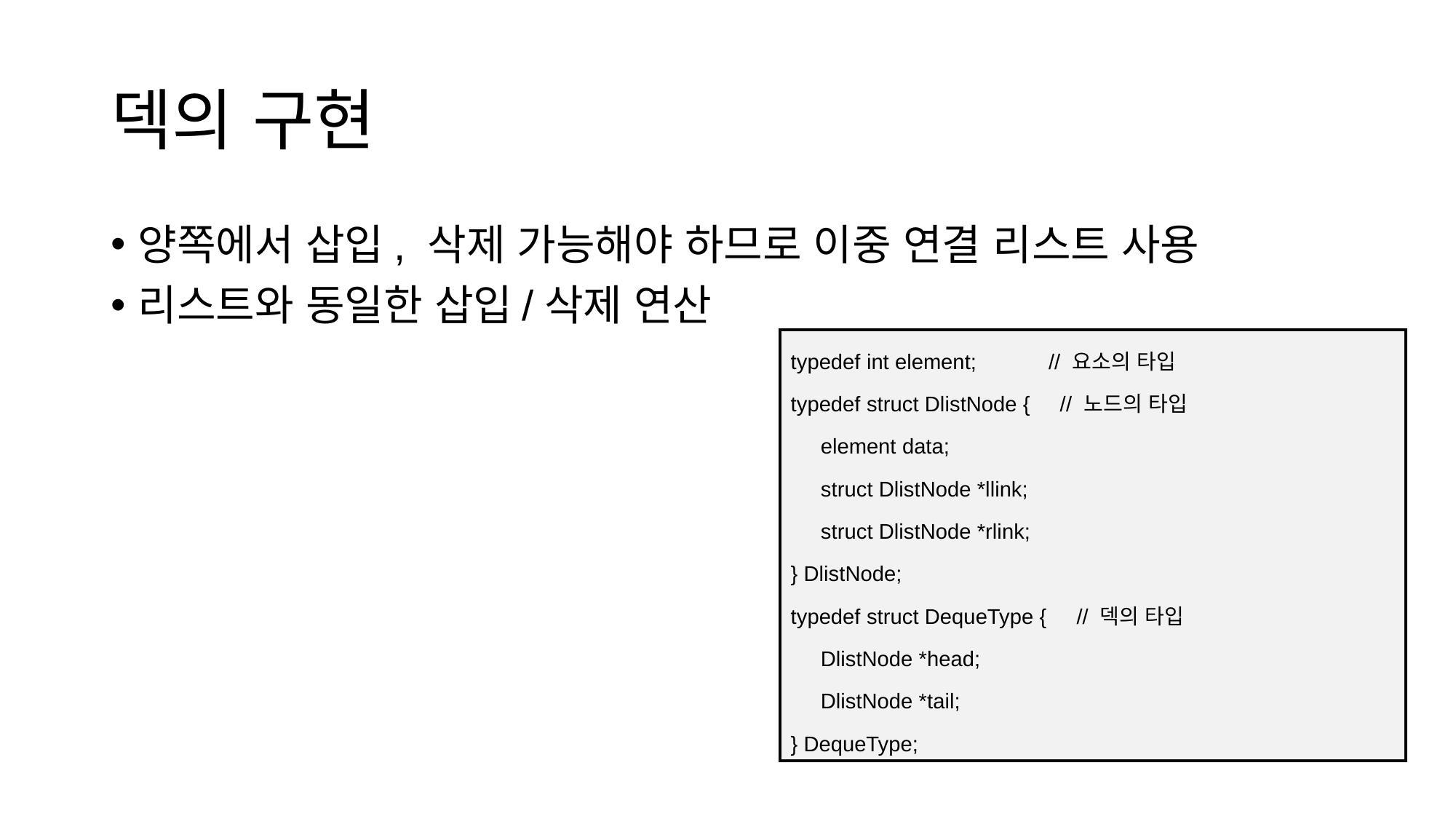

# 덱의 구현
양쪽에서 삽입, 삭제 가능해야 하므로 이중 연결 리스트 사용
리스트와 동일한 삽입/삭제 연산
typedef int element;            // 요소의 타입
typedef struct DlistNode {     // 노드의 타입
     element data;
     struct DlistNode *llink;
     struct DlistNode *rlink;
} DlistNode;
typedef struct DequeType {     // 덱의 타입
     DlistNode *head;
     DlistNode *tail;
} DequeType;